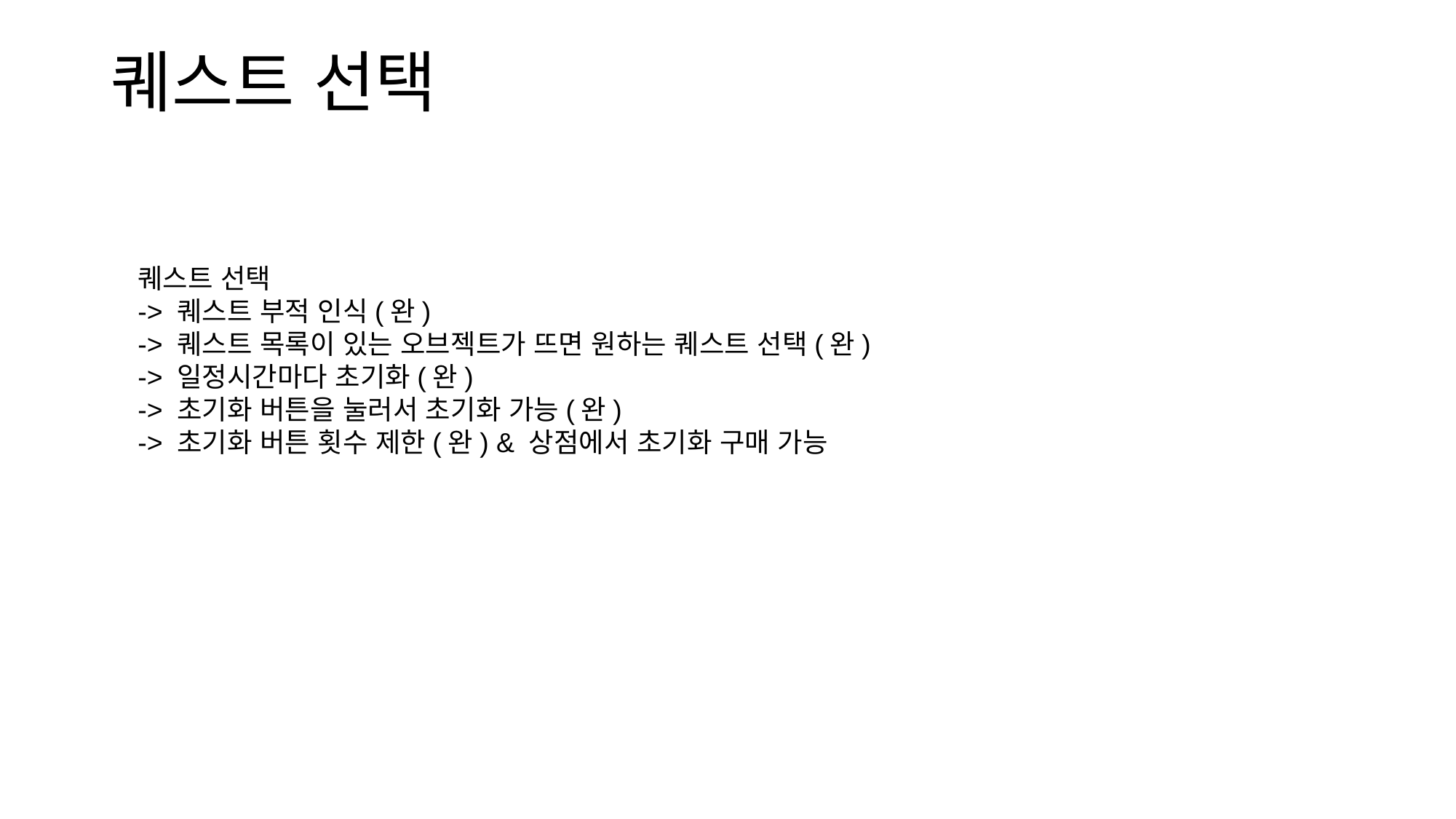

퀘스트 선택
퀘스트 선택
-> 퀘스트 부적 인식(완)
-> 퀘스트 목록이 있는 오브젝트가 뜨면 원하는 퀘스트 선택(완)
-> 일정시간마다 초기화(완)
-> 초기화 버튼을 눌러서 초기화 가능(완)
-> 초기화 버튼 횟수 제한(완) & 상점에서 초기화 구매 가능